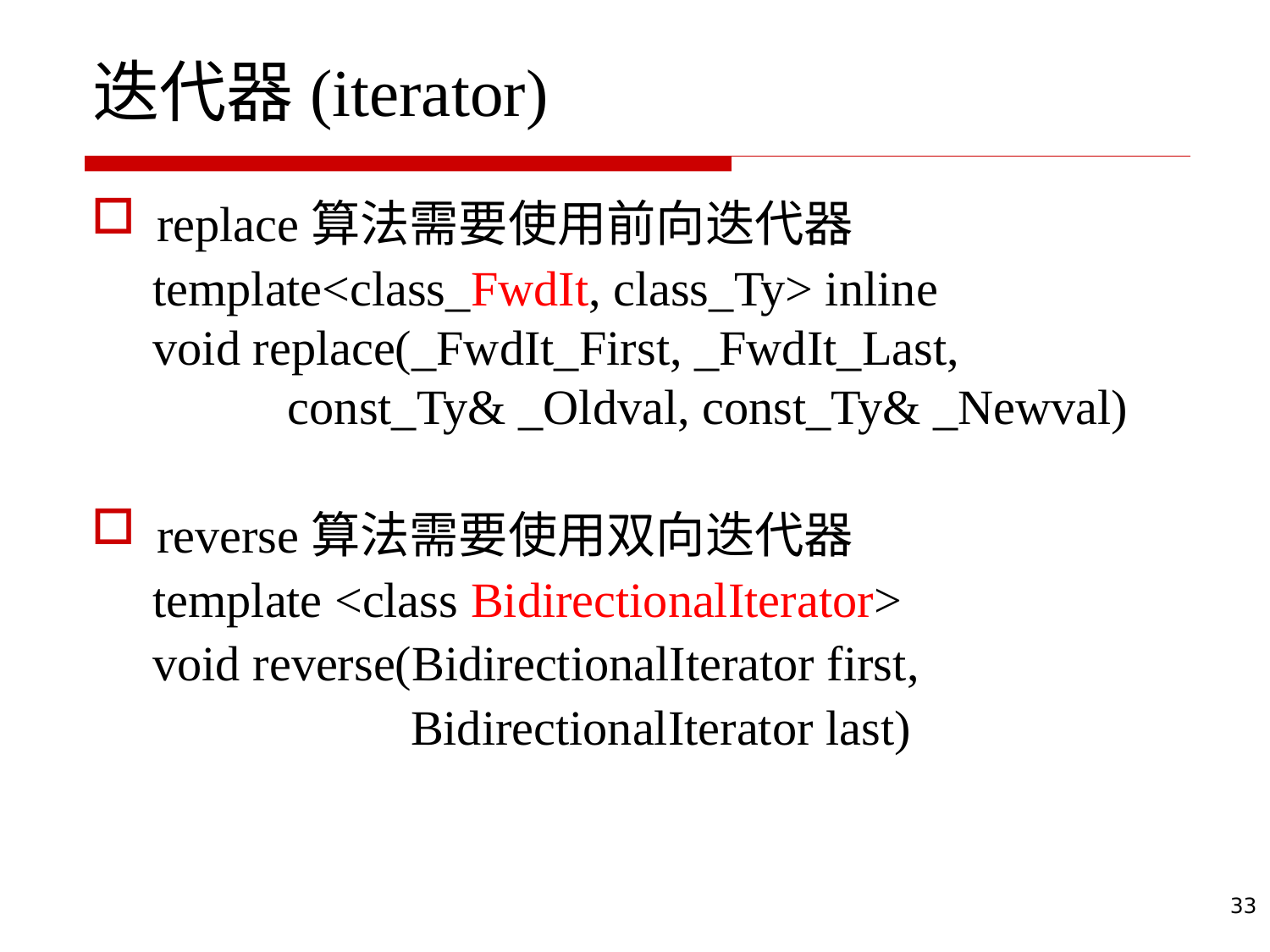

# 迭代器(iterator)
replace算法需要使用前向迭代器
     template<class_FwdIt, class_Ty> inline
     void replace(_FwdIt_First, _FwdIt_Last,
                const_Ty& _Oldval, const_Ty& _Newval)

reverse算法需要使用双向迭代器
     template <class BidirectionalIterator>
     void reverse(BidirectionalIterator first,
                          BidirectionalIterator last)

33